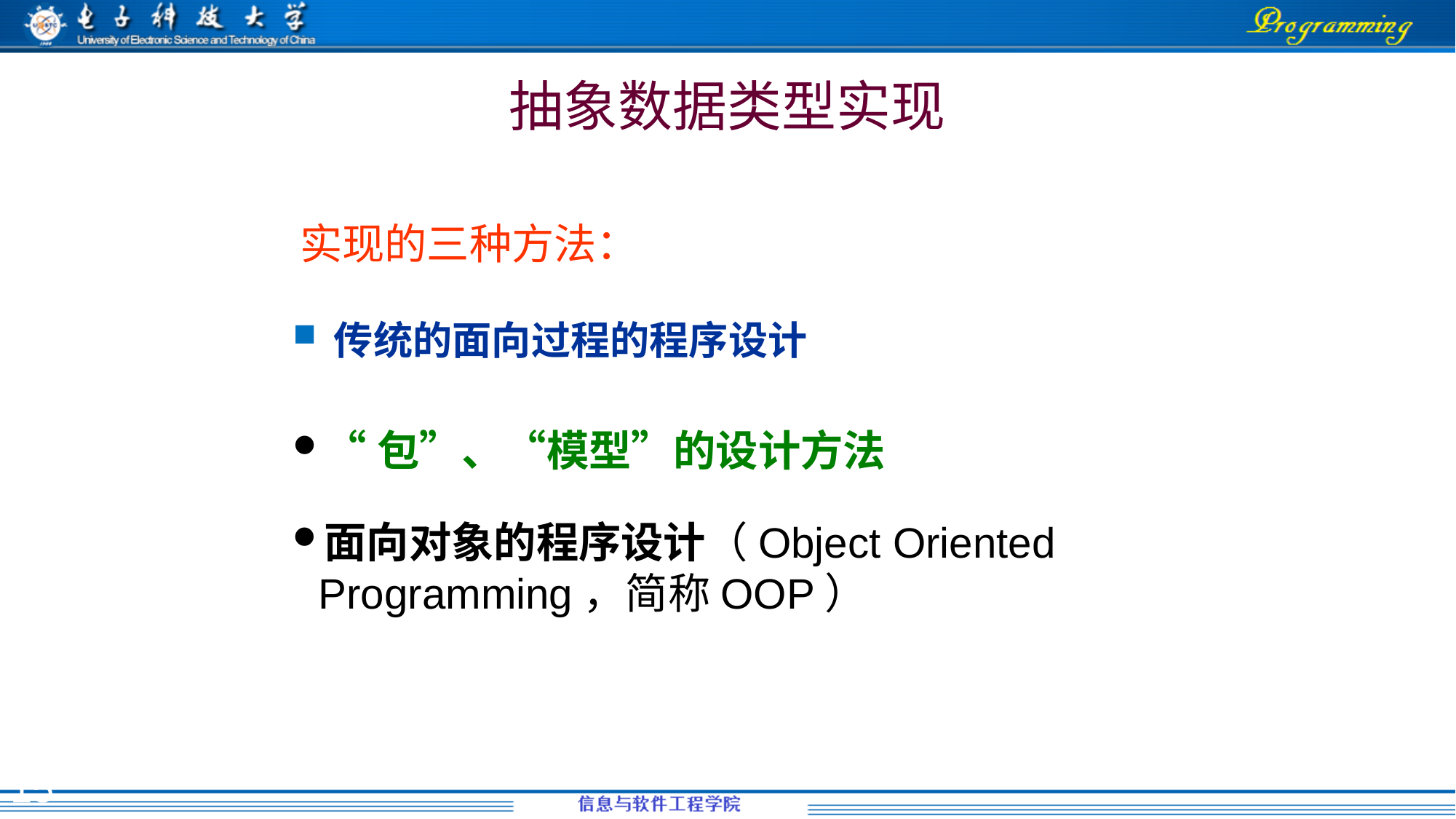

# 抽象数据类型实现
实现的三种方法：
传统的面向过程的程序设计
“包”、“模型”的设计方法
面向对象的程序设计（Object Oriented Programming，简称OOP）

15